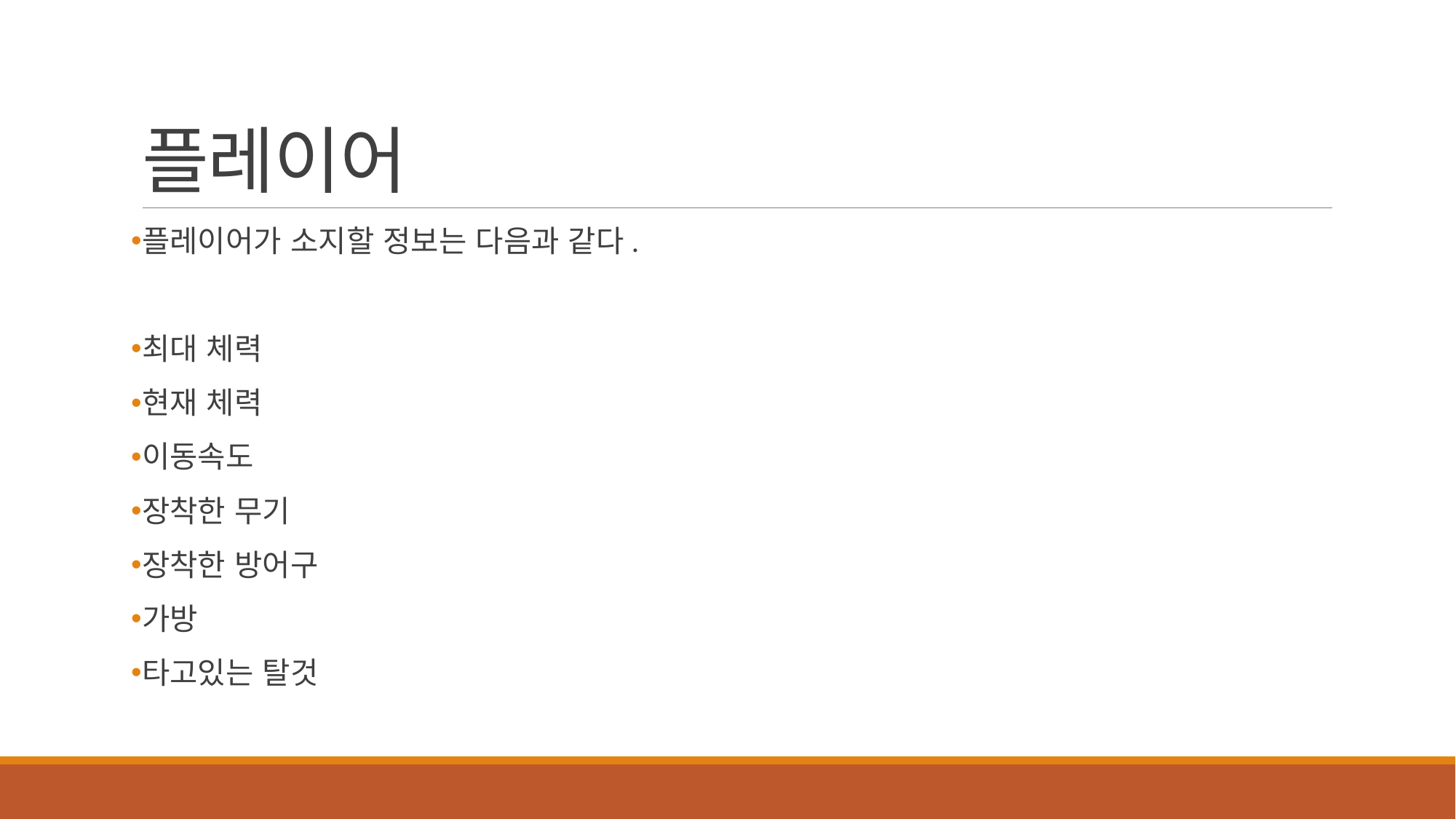

# 플레이어
플레이어가 소지할 정보는 다음과 같다.

최대 체력
현재 체력
이동속도
장착한 무기
장착한 방어구
가방
타고있는 탈것